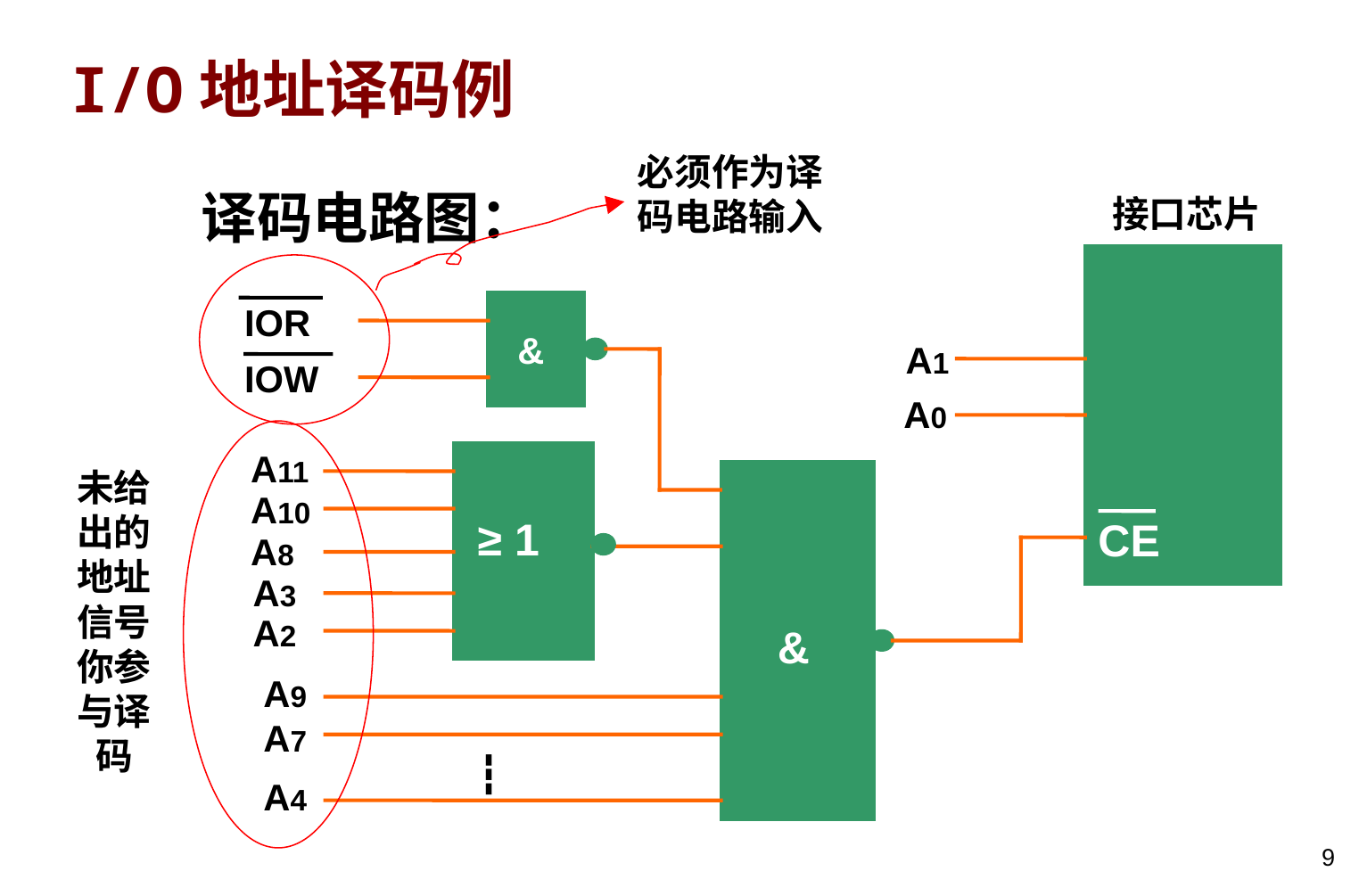

# I/O地址译码例
必须作为译码电路输入
译码电路图：
接口芯片

IOR

&
A1

IOW

A0

A11

未给出的地址信号你参与译码

A10

≥ 1
CE

A8

A3

A2
&

A9

A7

┇
A4

9